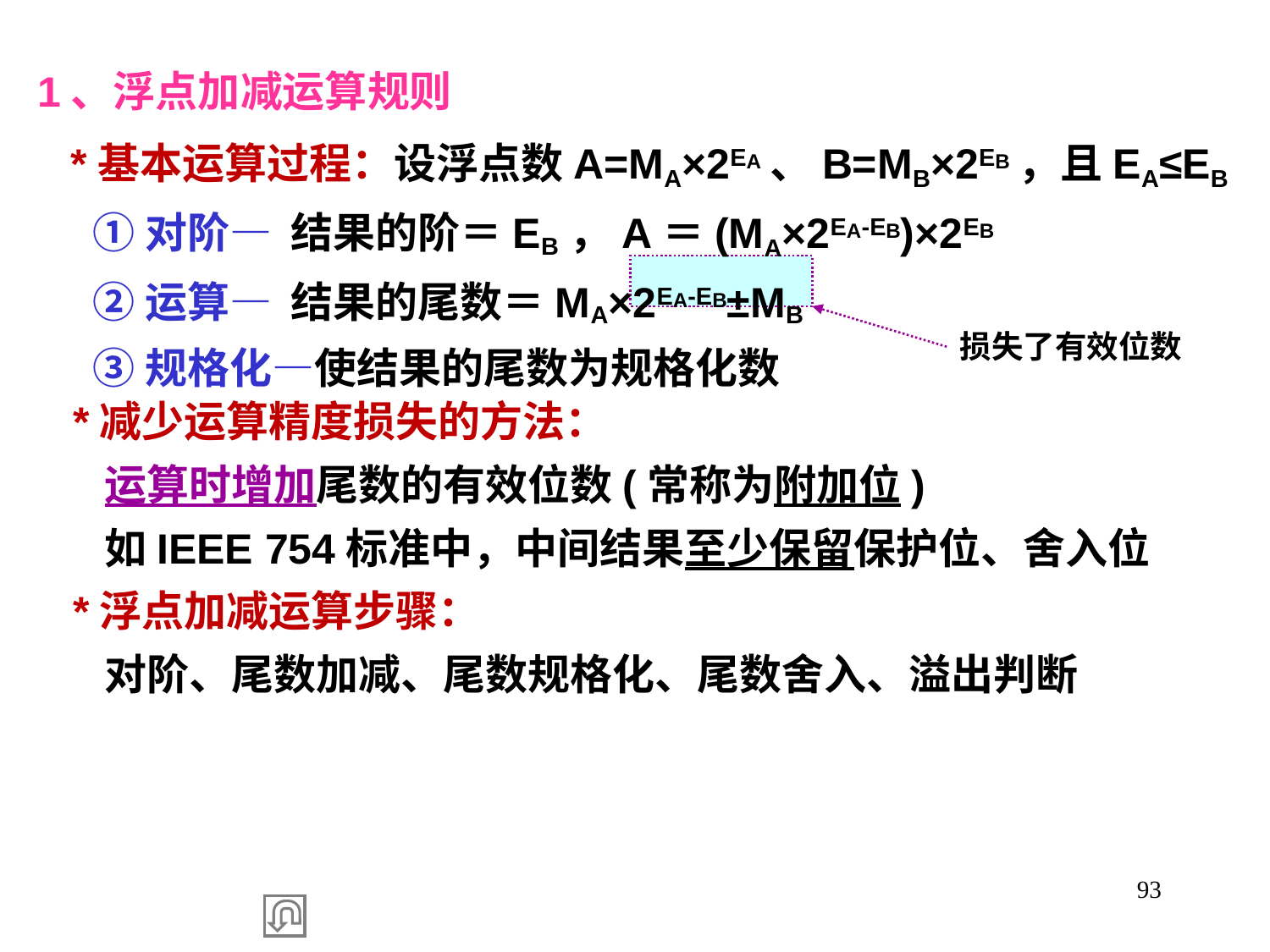

1、浮点加减运算规则
   *基本运算过程：设浮点数A=MA×2EA、B=MB×2EB，且EA≤EB
      ①对阶—  结果的阶＝EB，A＝(MA×2EA-EB)×2EB
      ②运算—  结果的尾数＝MA×2EA-EB±MB
      ③规格化—使结果的尾数为规格化数

损失了有效位数
   *减少运算精度损失的方法：
      运算时增加尾数的有效位数(常称为附加位)
      如IEEE 754标准中，中间结果至少保留保护位、舍入位
   *浮点加减运算步骤：
      对阶、尾数加减、尾数规格化、尾数舍入、溢出判断
93